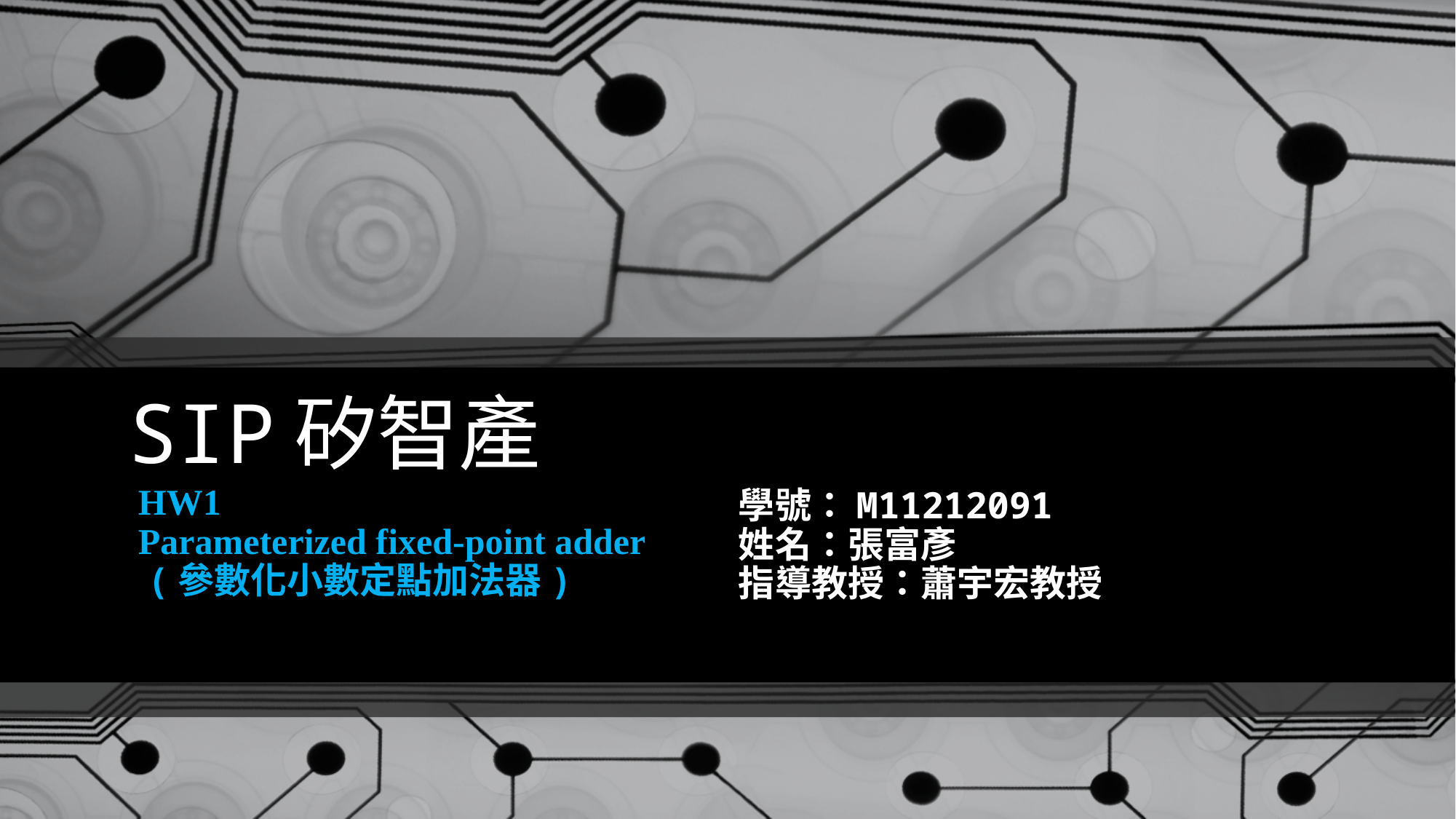

# SIP矽智產
HW1
Parameterized fixed-point adder
 (參數化小數定點加法器)
學號：M11212091
姓名：張富彥
指導教授：蕭宇宏教授